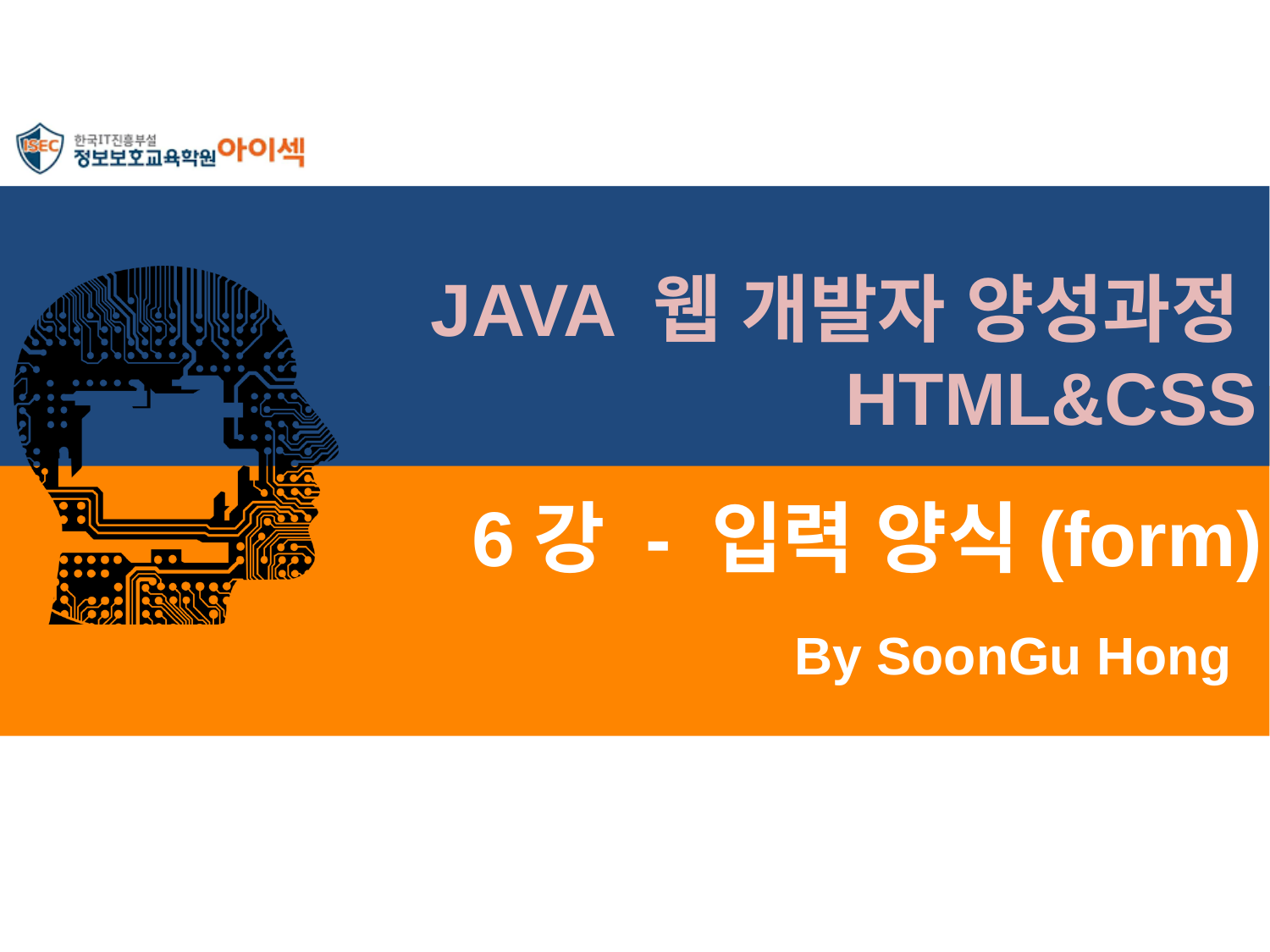

JAVA 웹 개발자 양성과정HTML&CSS
# 6강 - 입력 양식(form)
By SoonGu Hong